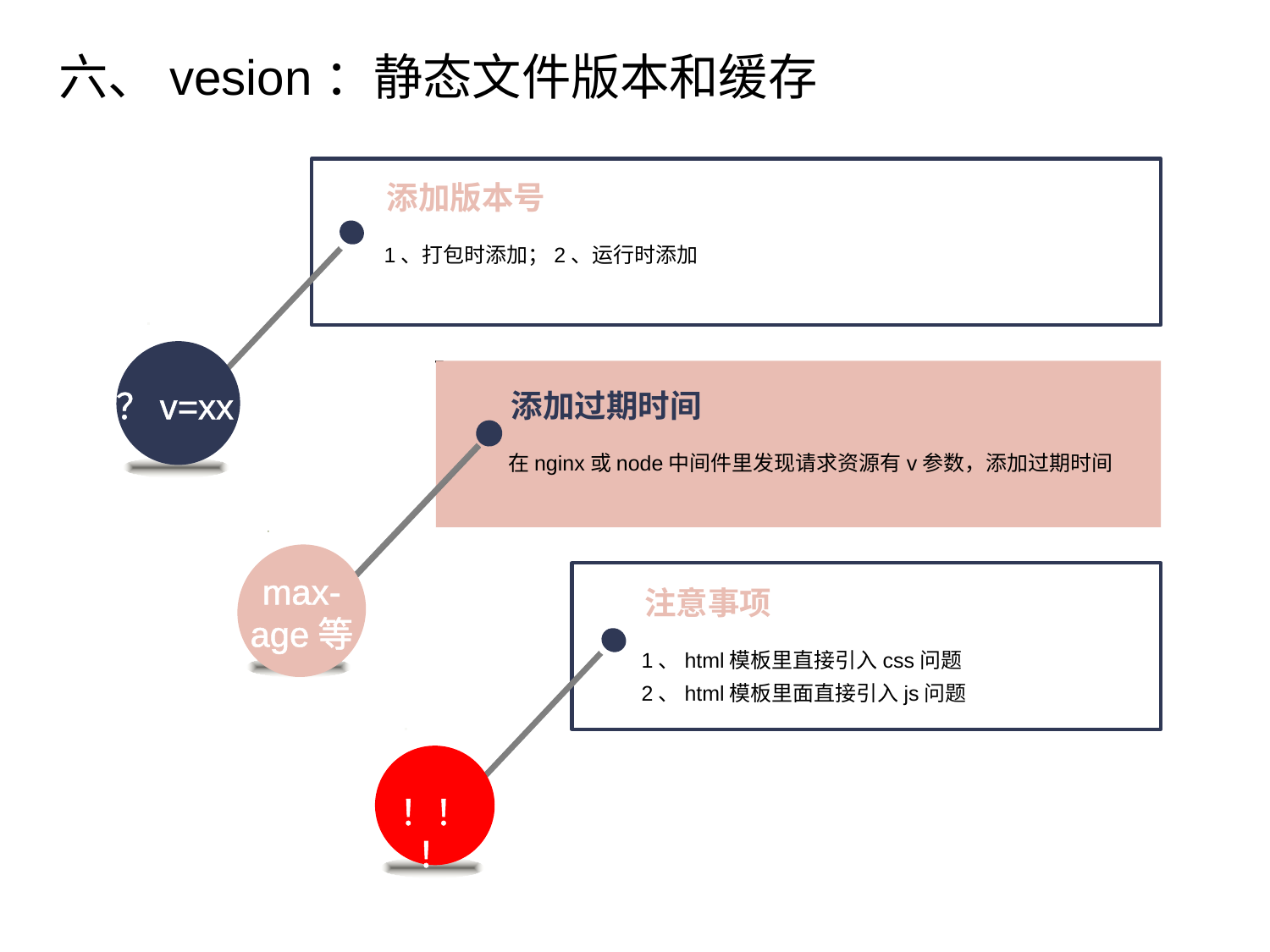

六、vesion：静态文件版本和缓存

添加版本号

1、打包时添加；2、运行时添加
点击添加文本

？v=xx
添加过期时间

点击添加文本

在nginx或node中间件里发现请求资源有v参数，添加过期时间

max-age等

注意事项
点击添加文本

1、html模板里直接引入css问题
2、html模板里面直接引入js问题

点击添加文本
！！！